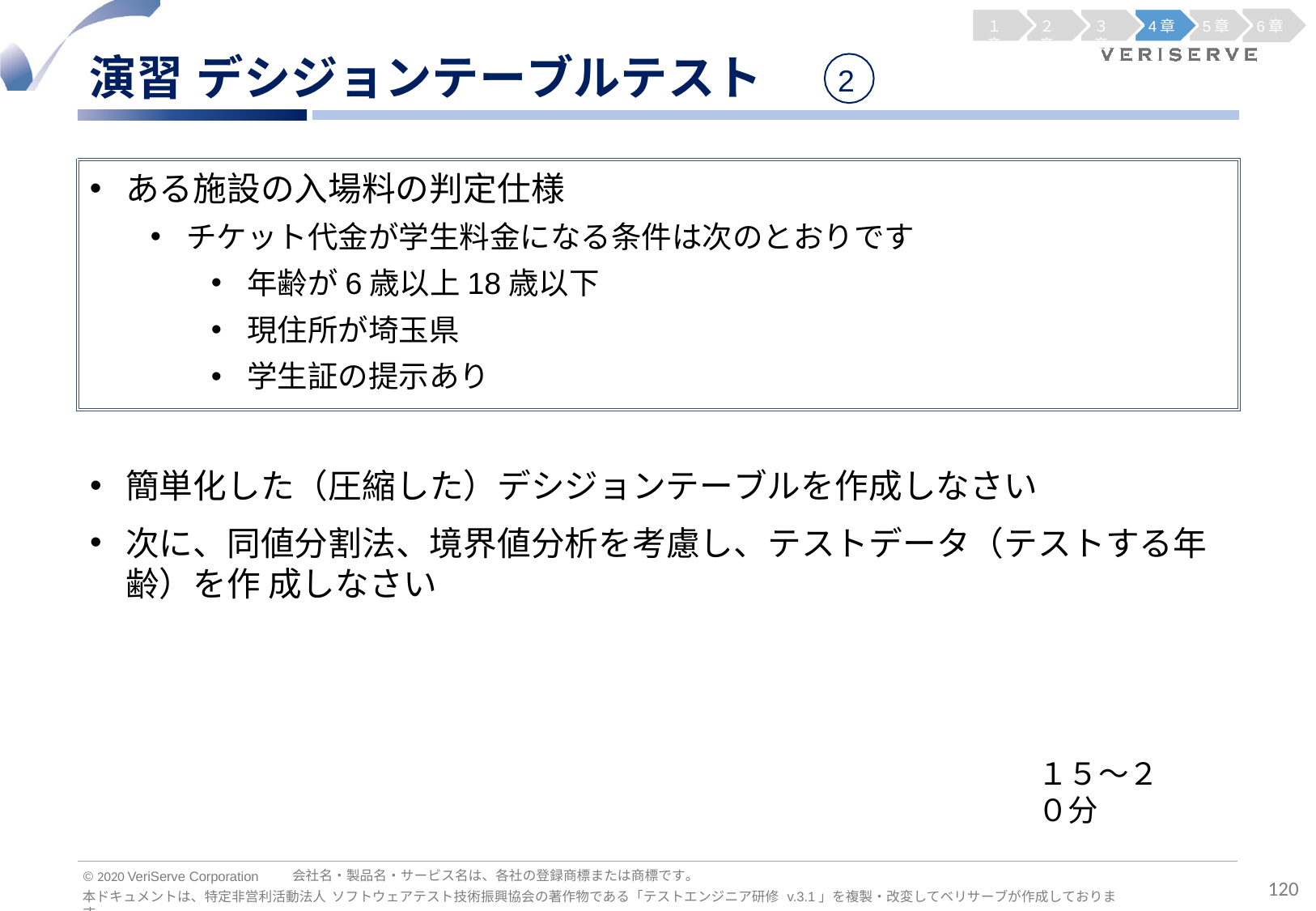

１章
２章
３章
4章
5章
6章
演習 デシジョンテーブルテスト

2
ある施設の入場料の判定仕様
チケット代金が学生料金になる条件は次のとおりです
年齢が6歳以上18歳以下
現住所が埼玉県
学生証の提示あり

簡単化した（圧縮した）デシジョンテーブルを作成しなさい
次に、同値分割法、境界値分析を考慮し、テストデータ（テストする年齢）を作 成しなさい

１５～２０分
会社名・製品名・サービス名は、各社の登録商標または商標です。
© 2020 VeriServe Corporation
120
本ドキュメントは、特定非営利活動法人 ソフトウェアテスト技術振興協会の著作物である「テストエンジニア研修 v.3.1」を複製・改変してベリサーブが作成しております。